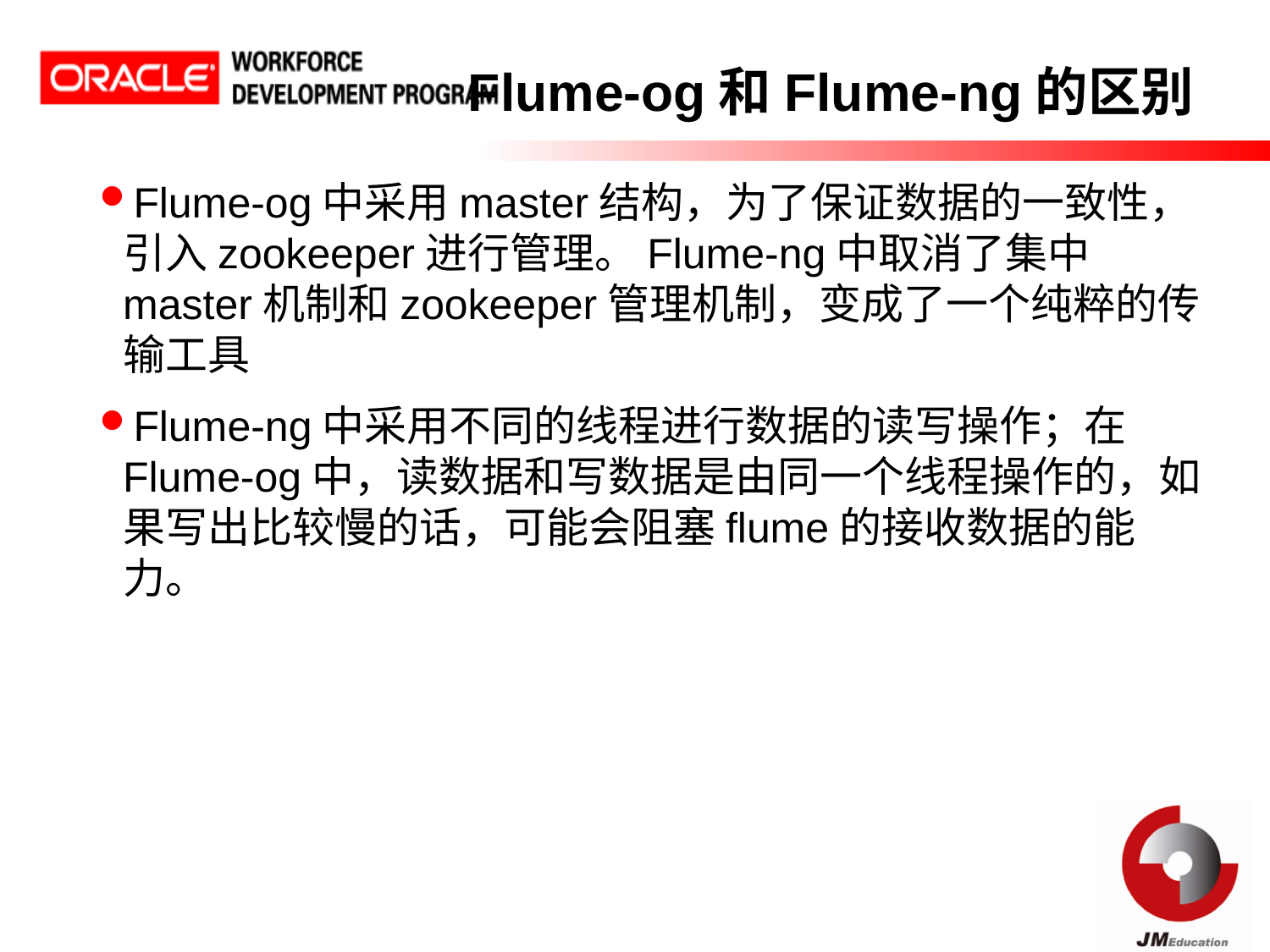

Flume-og和Flume-ng的区别
Flume-og中采用master结构，为了保证数据的一致性，引入zookeeper进行管理。Flume-ng中取消了集中master机制和zookeeper管理机制，变成了一个纯粹的传输工具
Flume-ng中采用不同的线程进行数据的读写操作；在Flume-og中，读数据和写数据是由同一个线程操作的，如果写出比较慢的话，可能会阻塞flume的接收数据的能力。